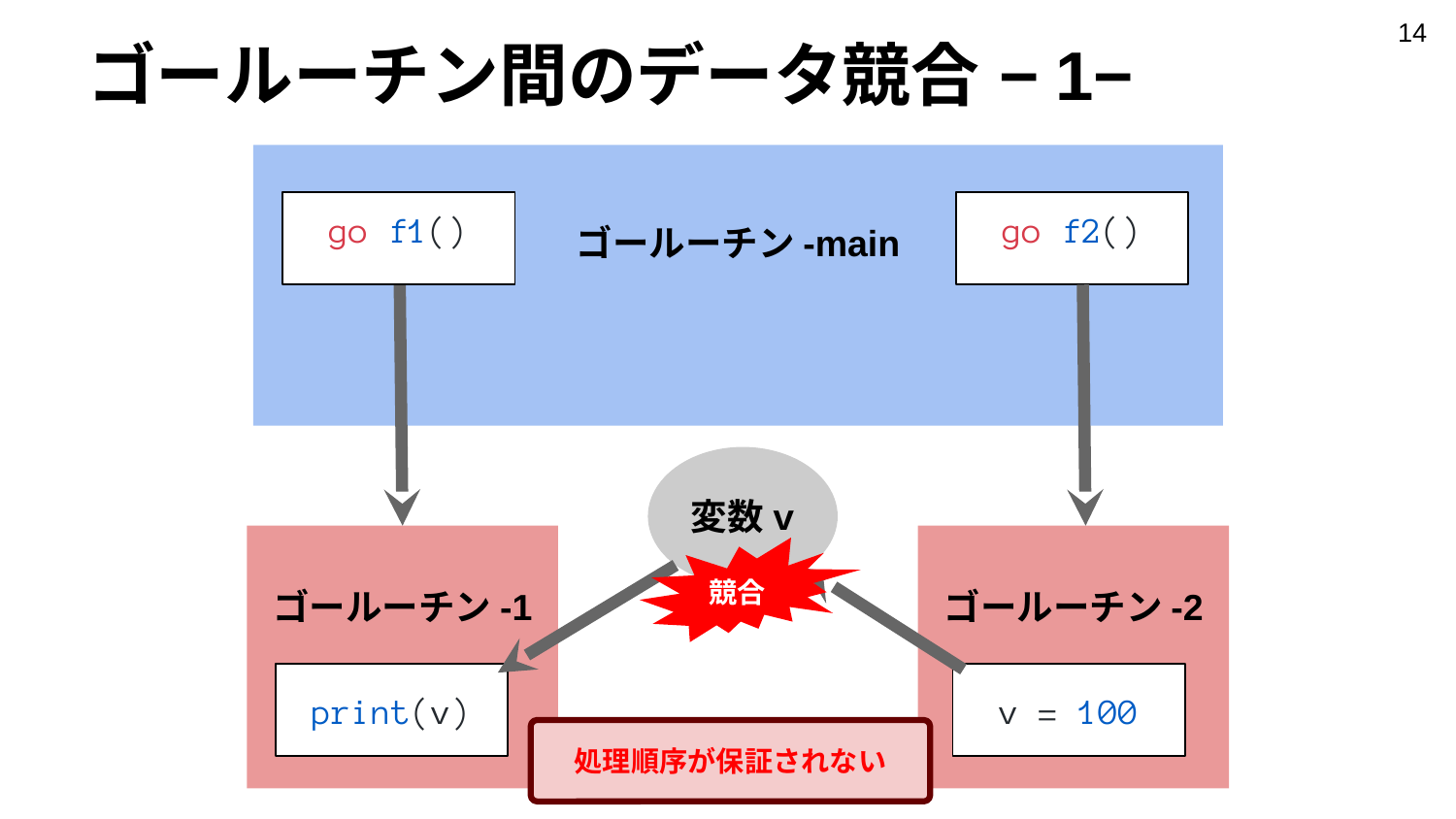

14
# ゴールーチン間のデータ競合 −1−
ゴールーチン-main

go f1()
go f2()
変数v

ゴールーチン-1

ゴールーチン-2
競合
print(v)
v = 100
処理順序が保証されない